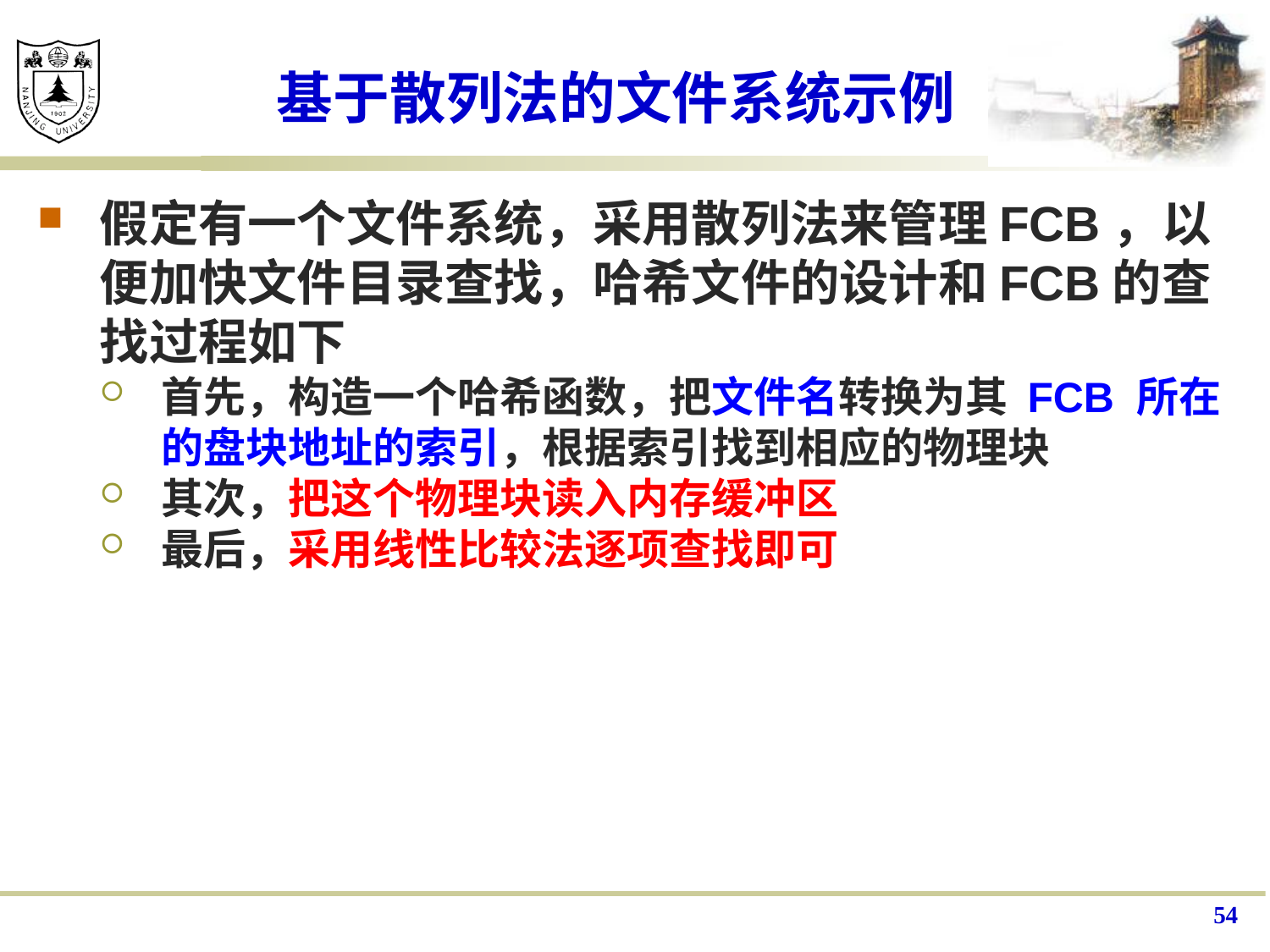

# 基于散列法的文件系统示例
假定有一个文件系统，采用散列法来管理FCB，以便加快文件目录查找，哈希文件的设计和FCB的查找过程如下
首先，构造一个哈希函数，把文件名转换为其 FCB 所在的盘块地址的索引，根据索引找到相应的物理块
其次，把这个物理块读入内存缓冲区
最后，采用线性比较法逐项查找即可
54